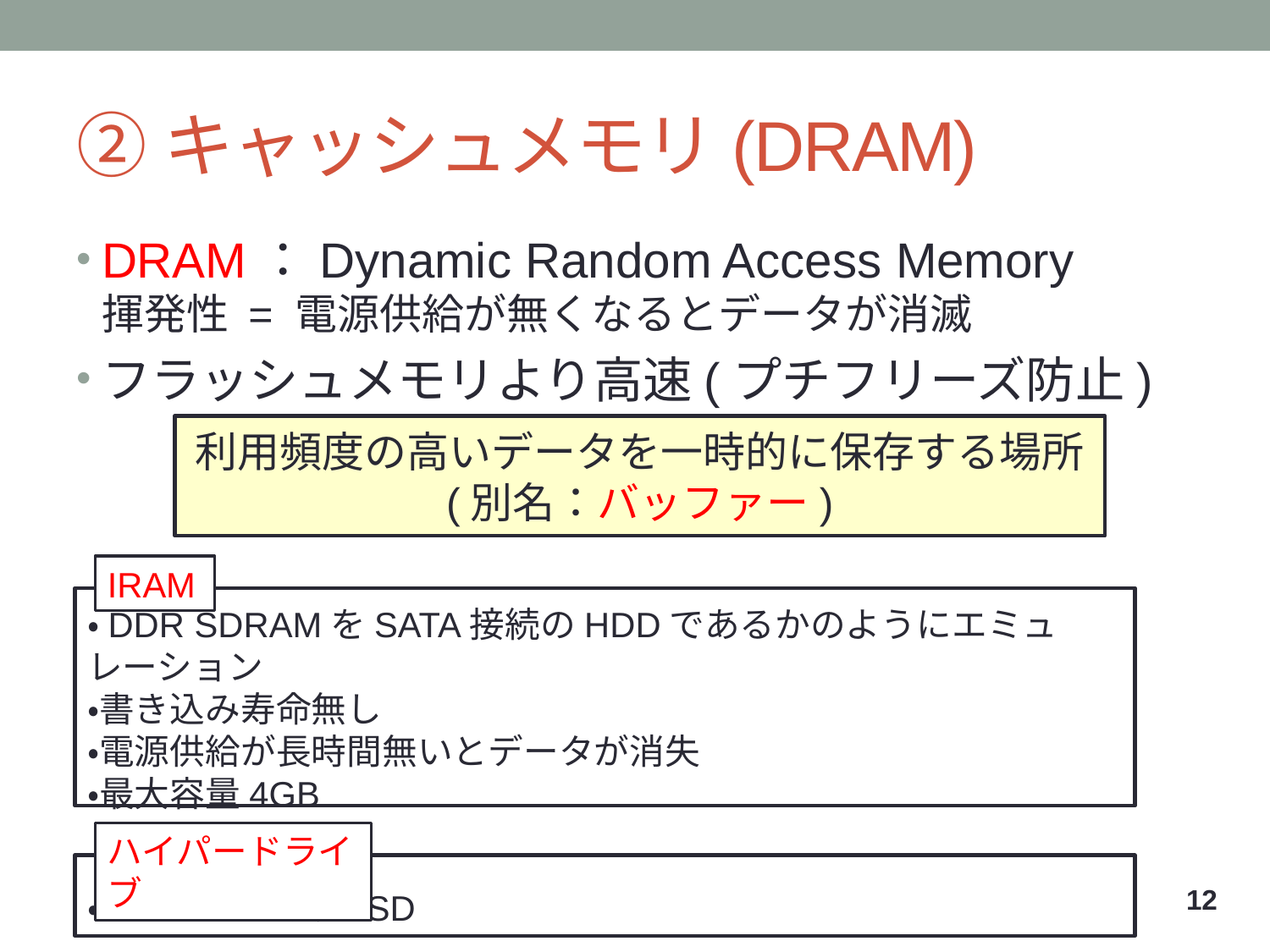

# ②キャッシュメモリ(DRAM)
DRAM：Dynamic Random Access Memory
揮発性 = 電源供給が無くなるとデータが消滅
フラッシュメモリより高速(プチフリーズ防止)
利用頻度の高いデータを一時的に保存する場所
(別名：バッファー)
IRAM

・DDR SDRAMをSATA接続のHDDであるかのようにエミュレーション
・書き込み寿命無し
・電源供給が長時間無いとデータが消失
・最大容量4GB
ハイパードライブ

・RAMベースのSSD
12